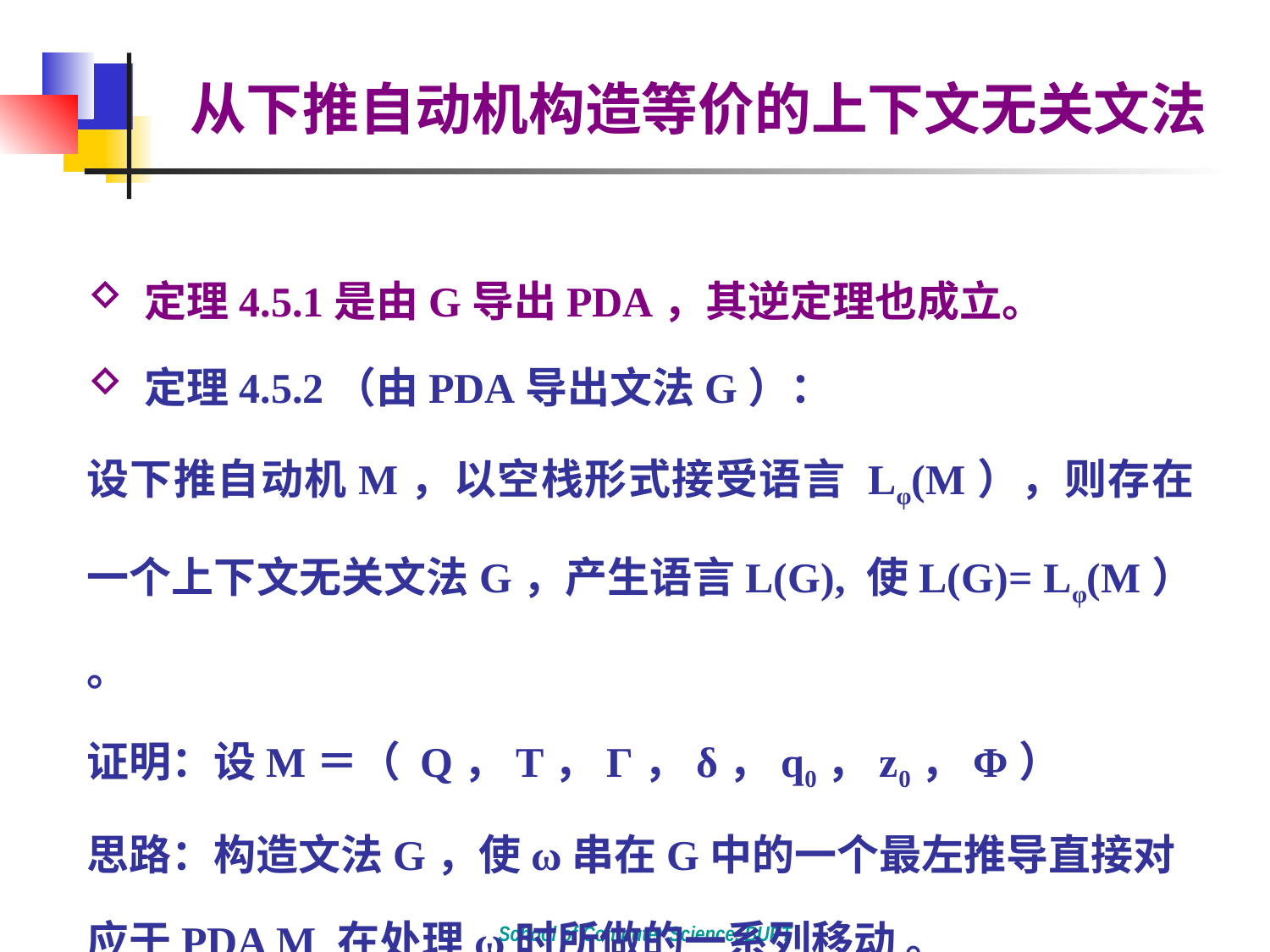

从下推自动机构造等价的上下文无关文法
 定理4.5.1是由G导出PDA，其逆定理也成立。
 定理4.5.2（由PDA导出文法G）：
设下推自动机M，以空栈形式接受语言 Lφ(M），则存在一个上下文无关文法G，产生语言L(G), 使L(G)= Lφ(M） 。
证明：设M＝（ Q，T，Γ，δ，q0，z0，Φ）
思路：构造文法G，使ω串在G中的一个最左推导直接对应于PDA M 在处理ω时所做的一系列移动 。
School of Computer Science, BUPT
12